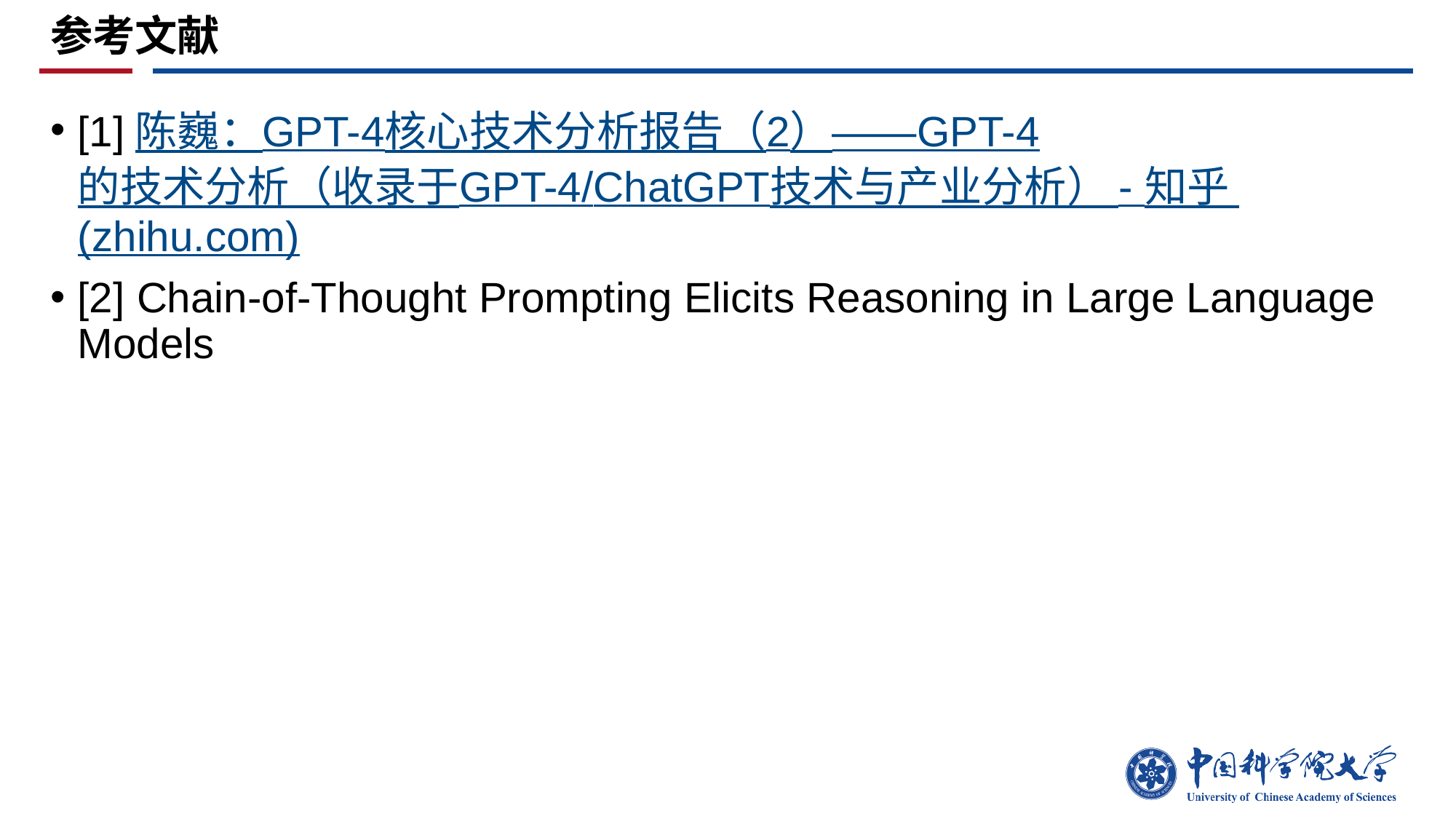

# 参考文献
[1]陈巍：GPT-4核心技术分析报告（2）——GPT-4的技术分析（收录于GPT-4/ChatGPT技术与产业分析） - 知乎 (zhihu.com)
[2] Chain-of-Thought Prompting Elicits Reasoning in Large Language Models